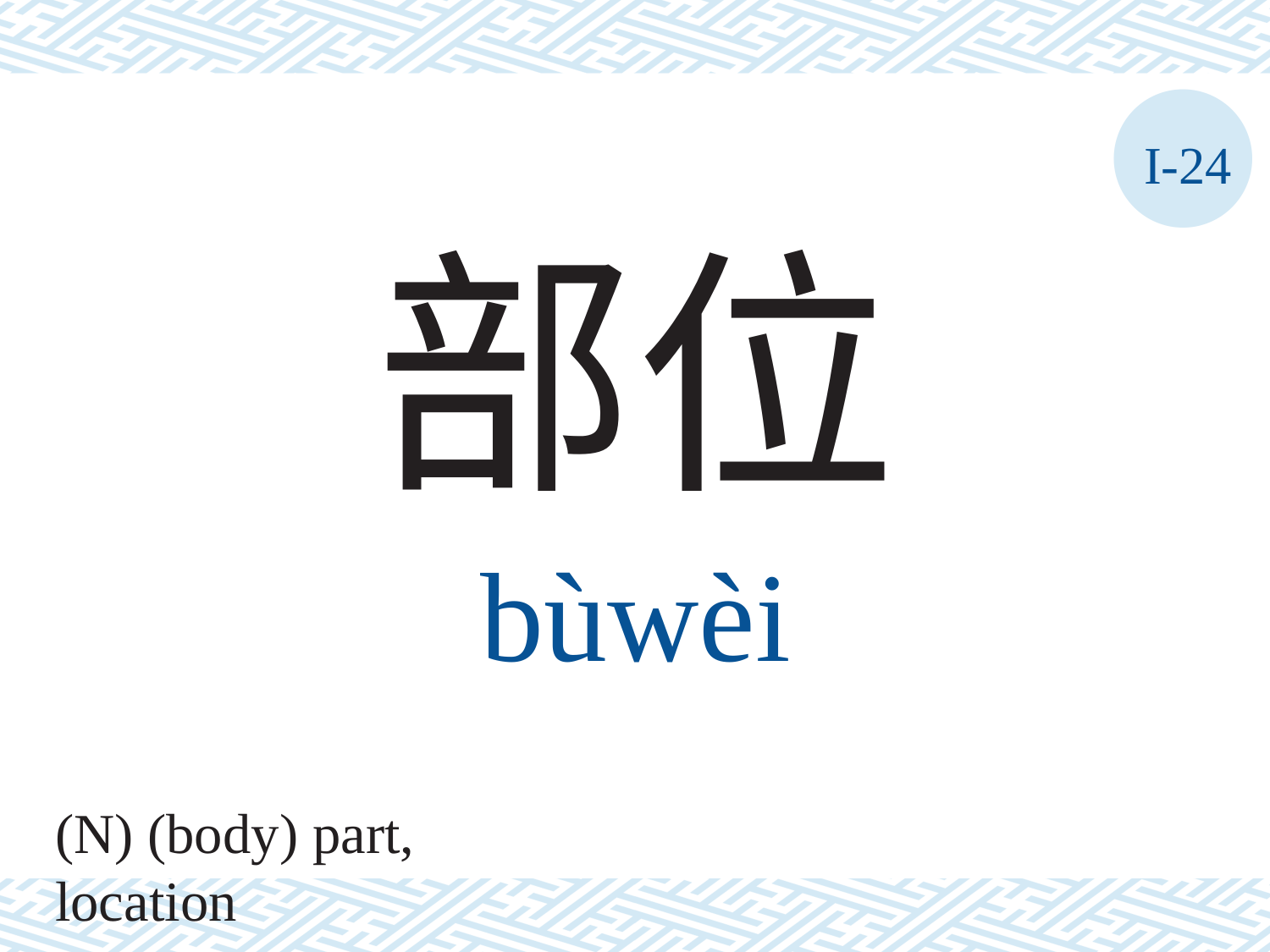

I-24
部位
bùwèi
(N) (body) part, location